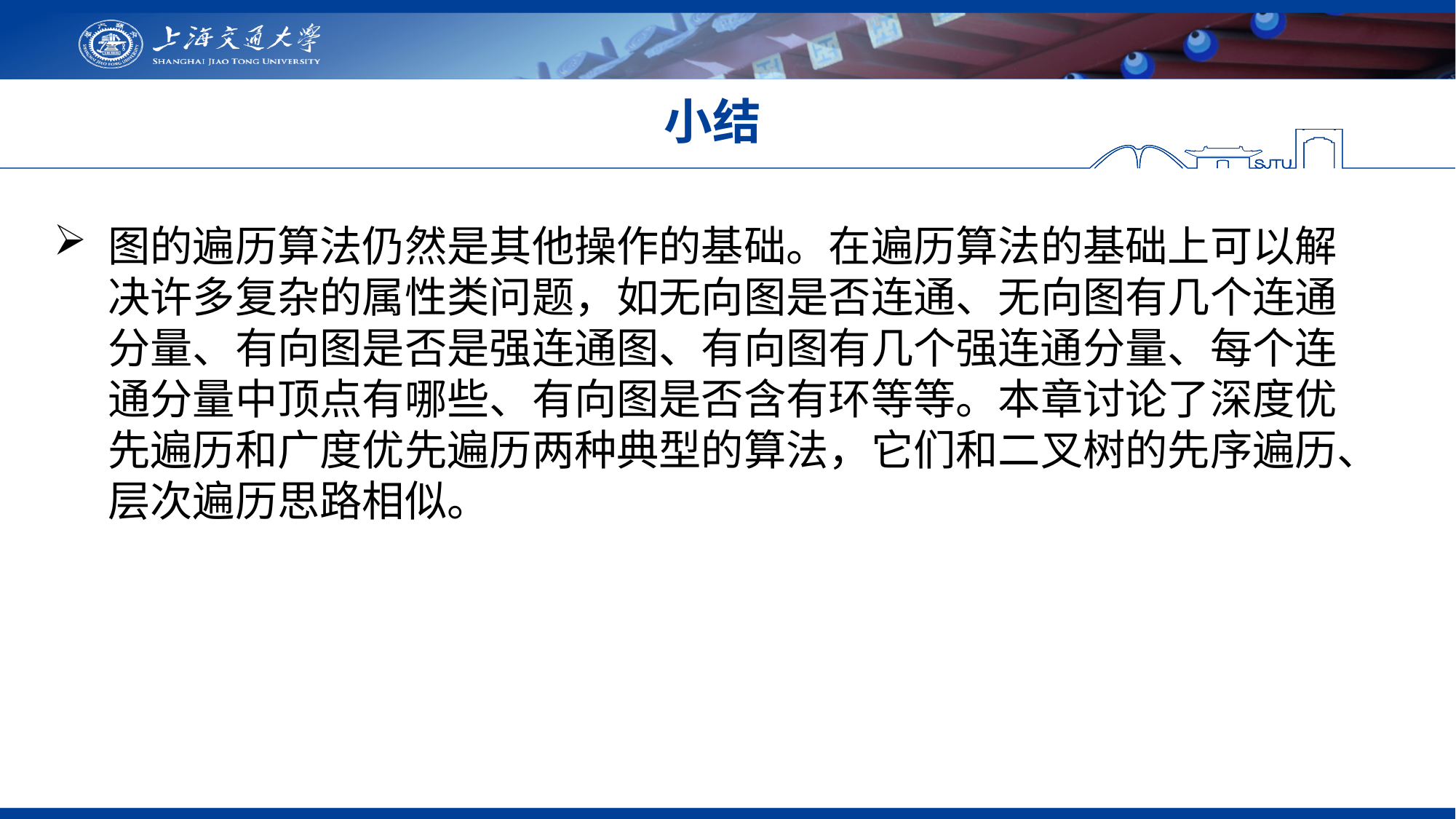

# 小结
图的遍历算法仍然是其他操作的基础。在遍历算法的基础上可以解决许多复杂的属性类问题，如无向图是否连通、无向图有几个连通分量、有向图是否是强连通图、有向图有几个强连通分量、每个连通分量中顶点有哪些、有向图是否含有环等等。本章讨论了深度优先遍历和广度优先遍历两种典型的算法，它们和二叉树的先序遍历、层次遍历思路相似。